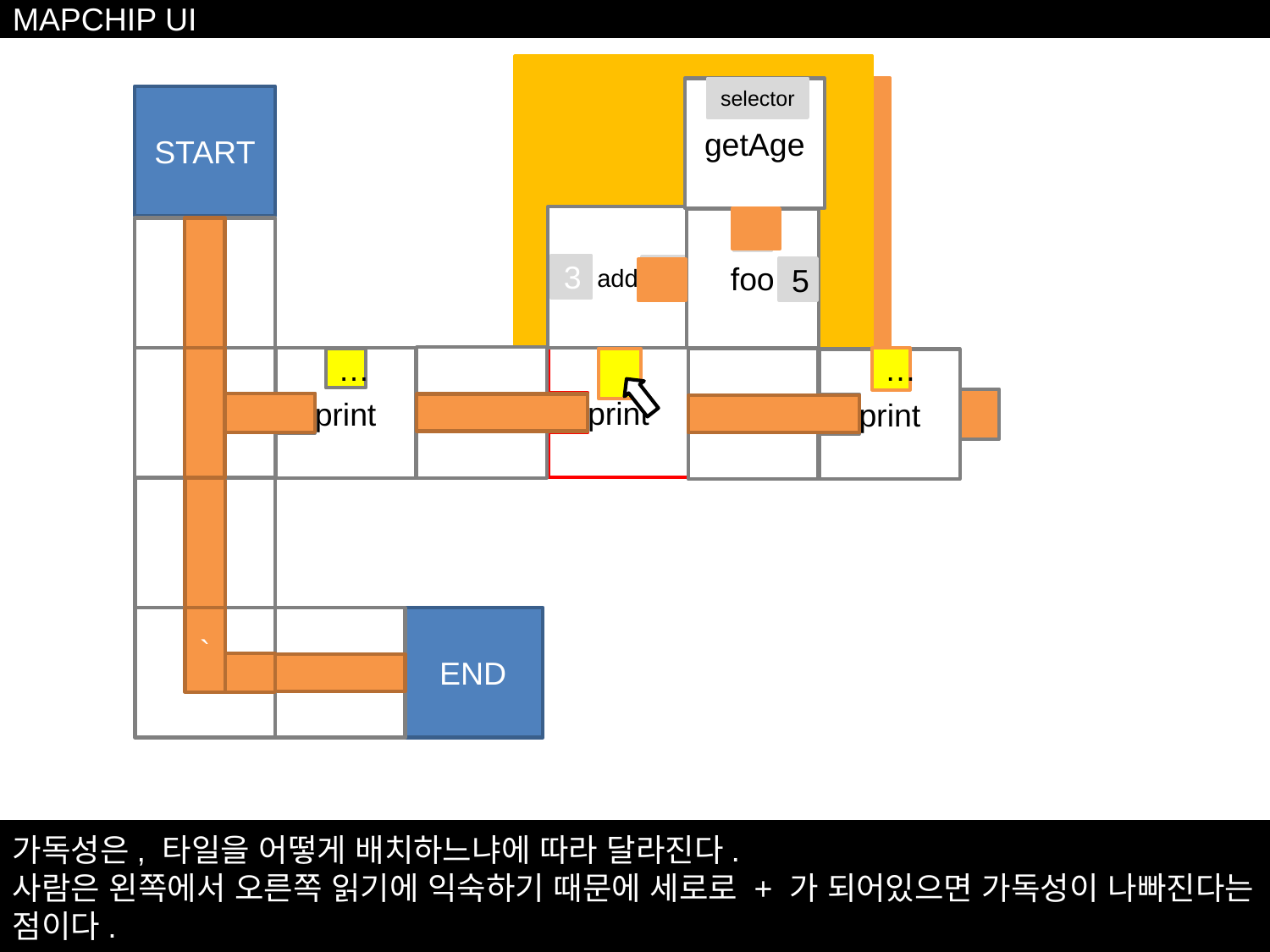

MAPCHIP UI

getAge
selector

START
foo

5

add
3
5

print

print

print

…

…

END

`

가독성은, 타일을 어떻게 배치하느냐에 따라 달라진다.
사람은 왼쪽에서 오른쪽 읽기에 익숙하기 때문에 세로로 + 가 되어있으면 가독성이 나빠진다는 점이다.